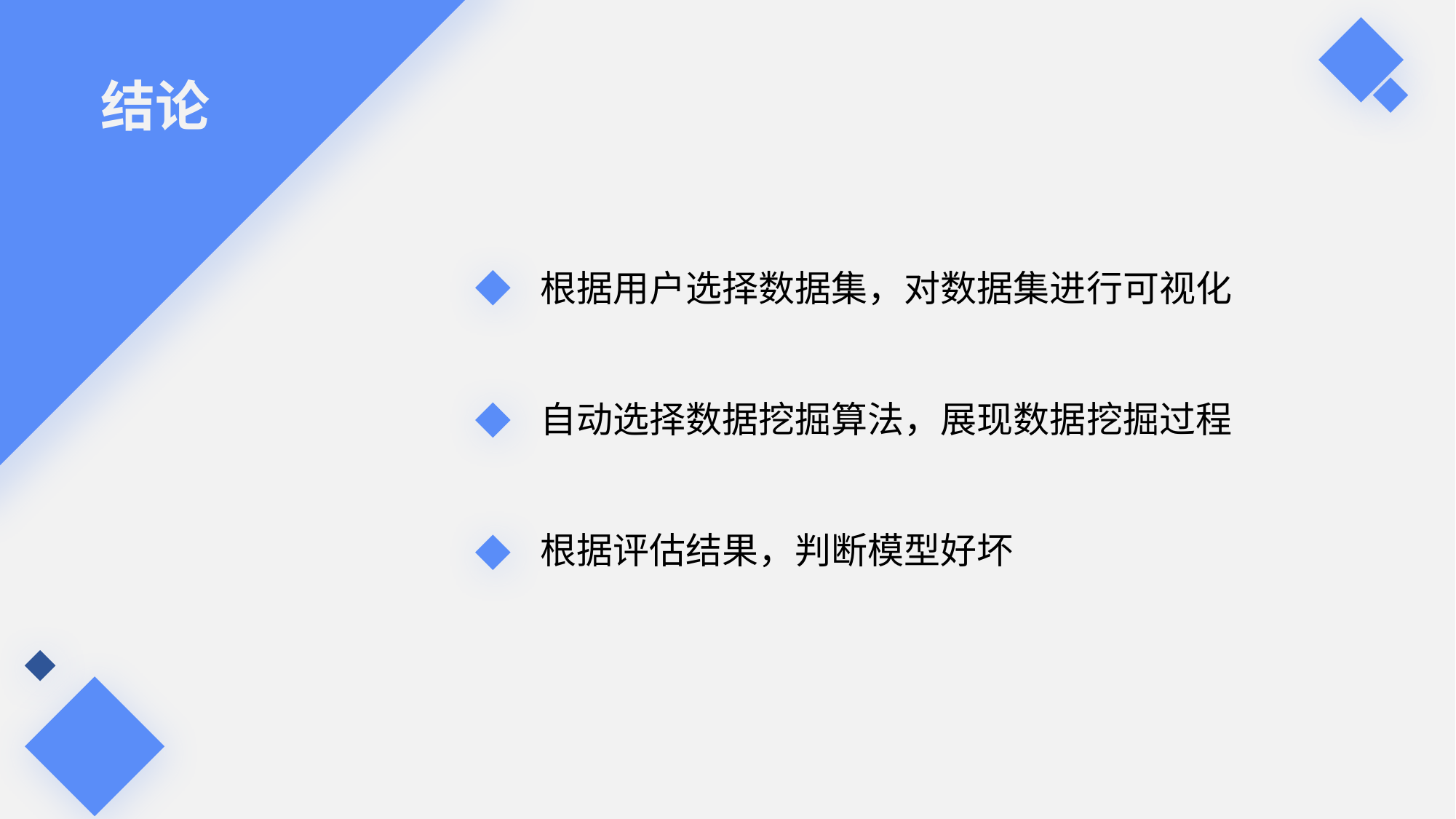

# 结论

根据用户选择数据集，对数据集进行可视化

自动选择数据挖掘算法，展现数据挖掘过程

根据评估结果，判断模型好坏